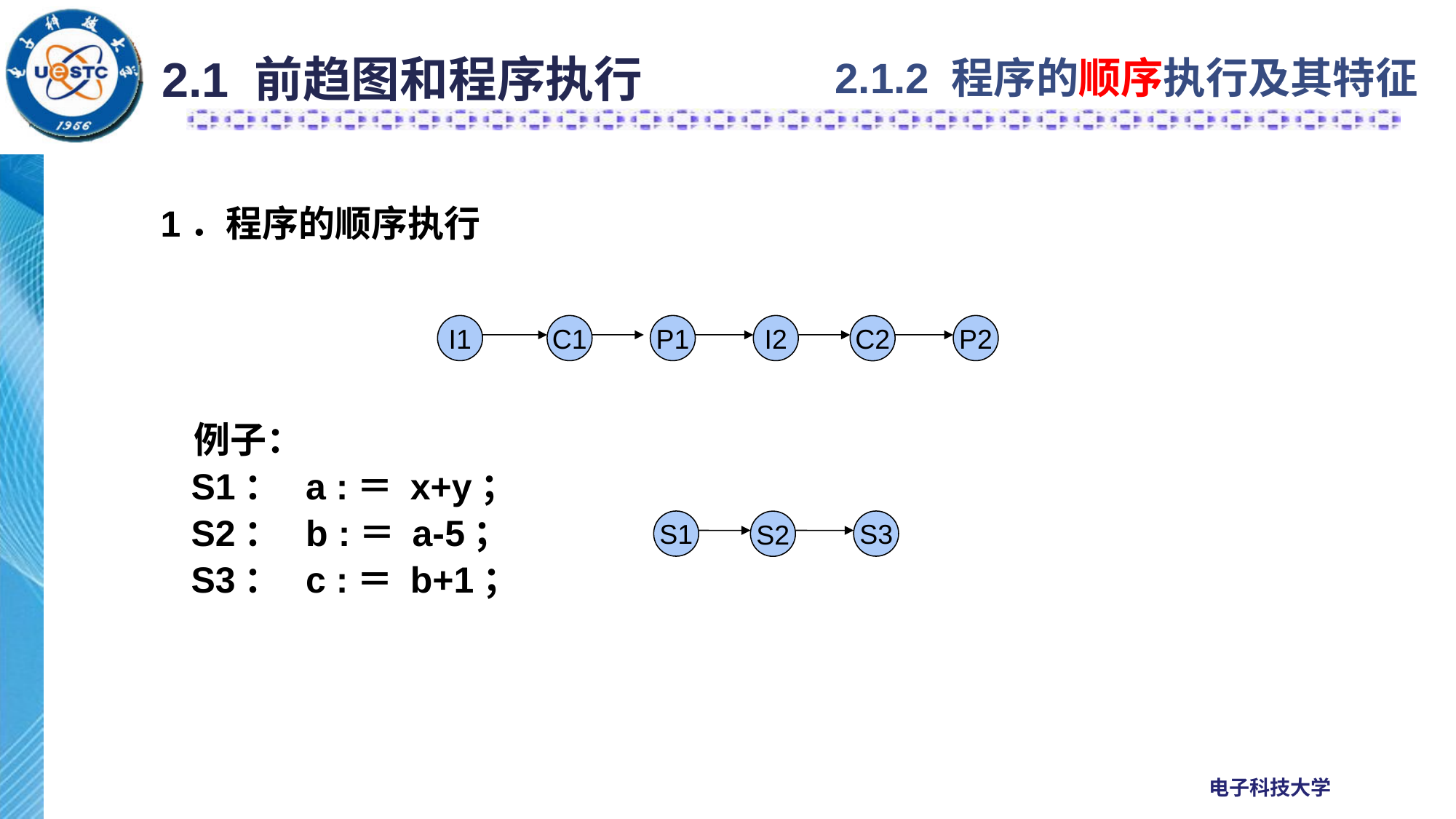

2.1 前趋图和程序执行
2.1.2 程序的顺序执行及其特征
1．程序的顺序执行

   例子：
   S1：  a :＝ x+y；
   S2：  b :＝ a-5；
   S3：  c :＝ b+1；
I1
C1
P1
I2
P2
C2

S1
S3
S2